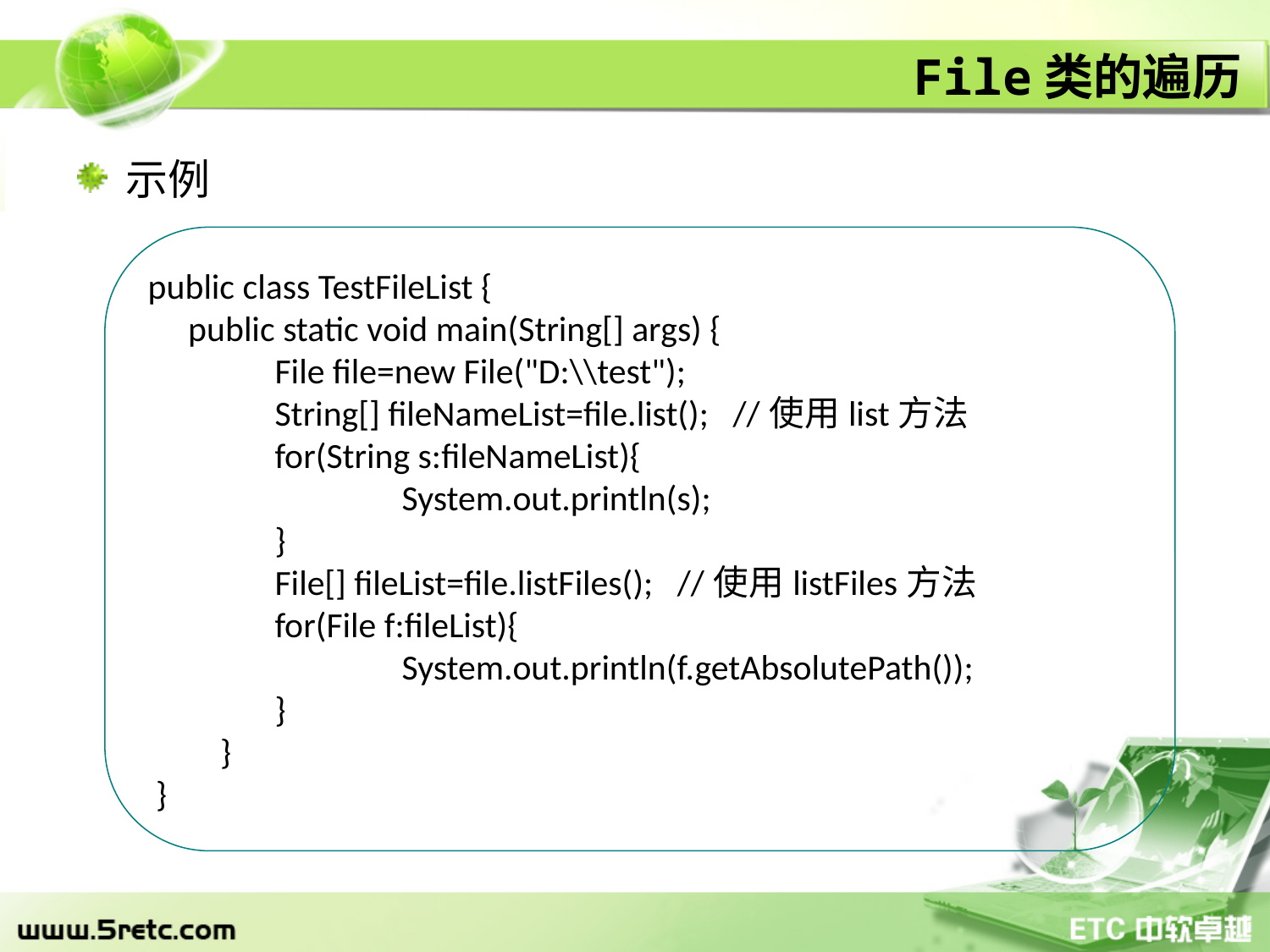

File类的遍历
示例

public class TestFileList {
     public static void main(String[] args) {
	File file=new File("D:\\test");
	String[] fileNameList=file.list();   //使用list方法
	for(String s:fileNameList){
		System.out.println(s);
	}
 	File[] fileList=file.listFiles();   //使用listFiles方法
	for(File f:fileList){
		System.out.println(f.getAbsolutePath());
	}
         }
 }